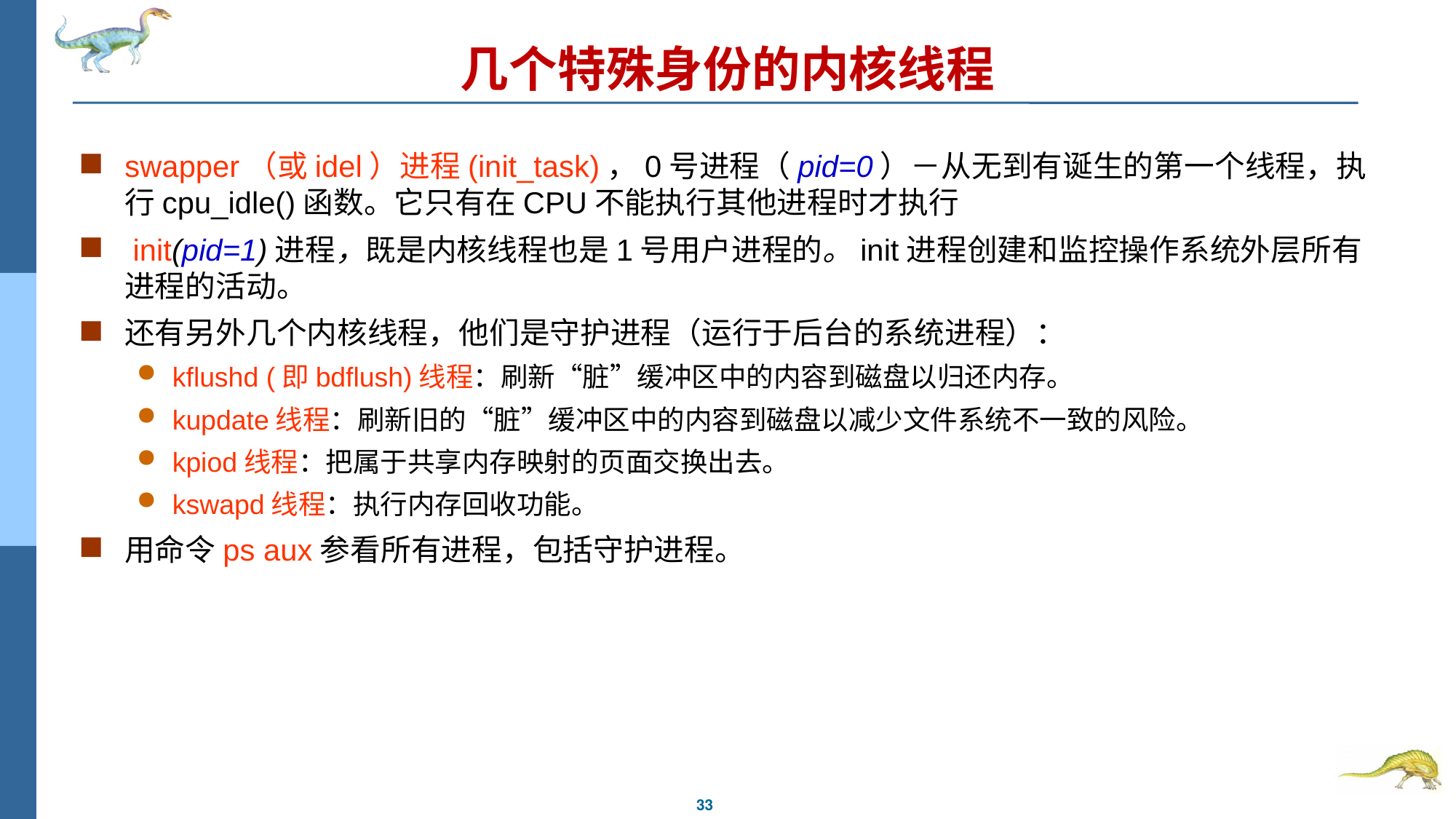

# 几个特殊身份的内核线程
swapper（或idel）进程(init_task)，0号进程（pid=0）－从无到有诞生的第一个线程，执行cpu_idle()函数。它只有在CPU不能执行其他进程时才执行
 init(pid=1)进程，既是内核线程也是1号用户进程的。init进程创建和监控操作系统外层所有进程的活动。
还有另外几个内核线程，他们是守护进程（运行于后台的系统进程）：
kflushd (即bdflush)线程：刷新“脏”缓冲区中的内容到磁盘以归还内存。
kupdate线程：刷新旧的“脏”缓冲区中的内容到磁盘以减少文件系统不一致的风险。
kpiod线程：把属于共享内存映射的页面交换出去。
kswapd线程：执行内存回收功能。
用命令ps aux参看所有进程，包括守护进程。